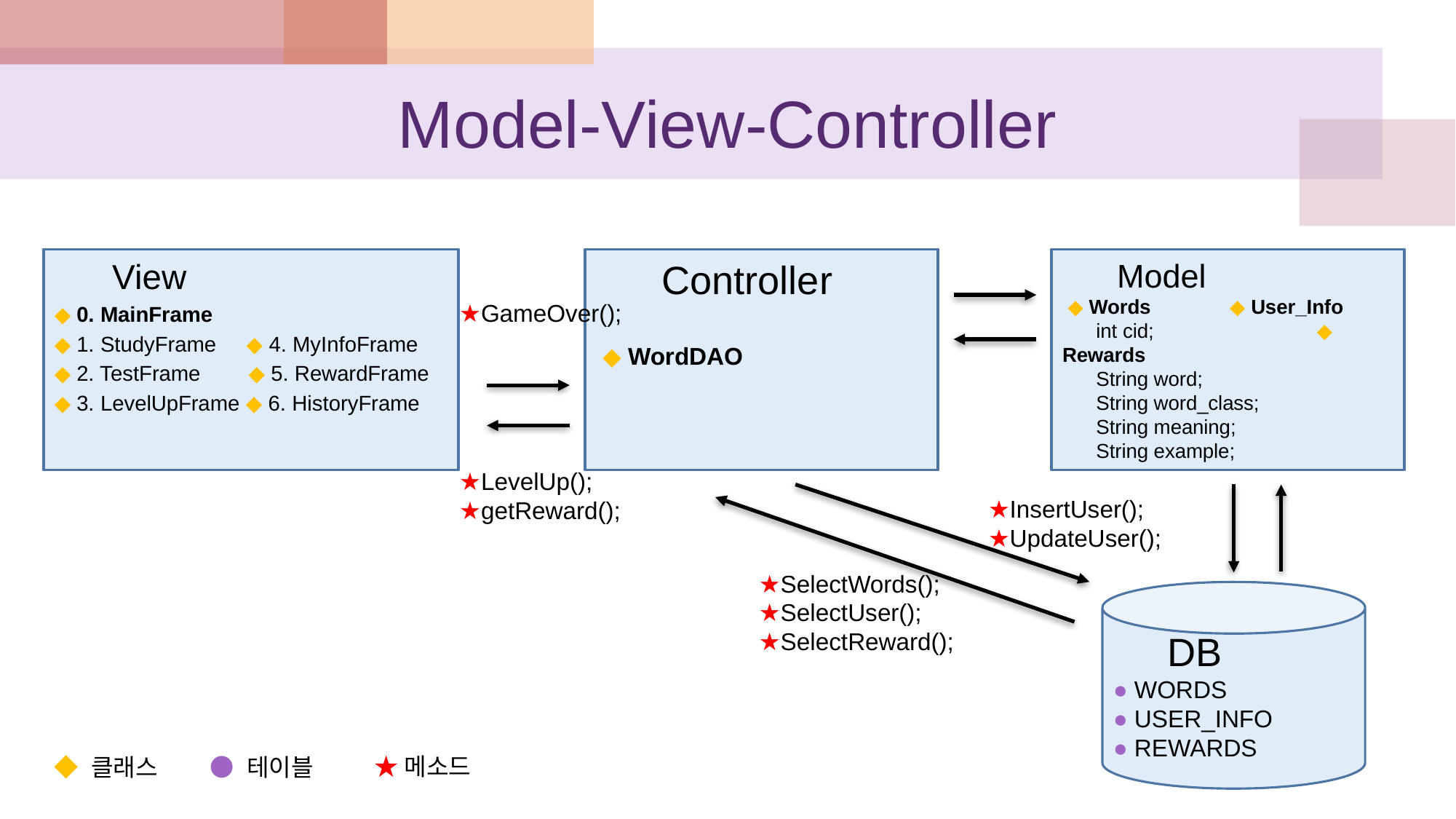

# Model-View-Controller
      Model
 ◆ Words              ◆ User_Info
      int cid;	             ◆ Rewards
      String word;
      String word_class;
      String meaning;
      String example;

      Controller

 ◆ WordDAO
      View
◆ 0. MainFrame
◆ 1. StudyFrame     ◆ 4. MyInfoFrame
◆ 2. TestFrame        ◆ 5. RewardFrame
◆ 3. LevelUpFrame ◆ 6. HistoryFrame
★GameOver();
★LevelUp();
★getReward();
★InsertUser();
★UpdateUser();
★SelectWords();
★SelectUser();
★SelectReward();

     DB
● WORDS
● USER_INFO
● REWARDS
★메소드
● 테이블
◆ 클래스